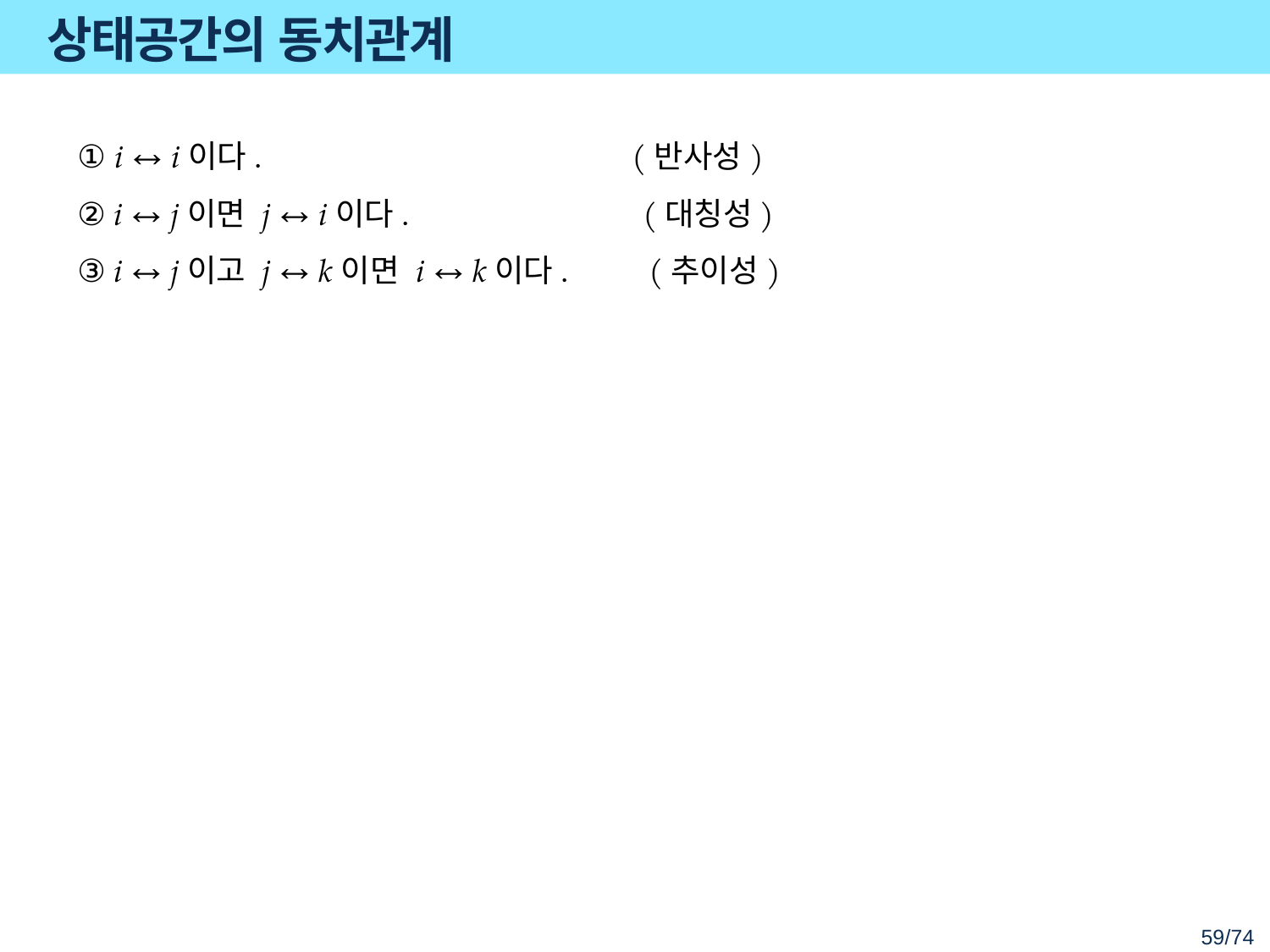

# 상태공간의 동치관계
① i ↔ i이다.                                              (반사성)
② i ↔ j이면 j ↔ i이다.                             (대칭성)
③ i ↔ j이고 j ↔ k이면 i ↔ k이다.          (추이성)